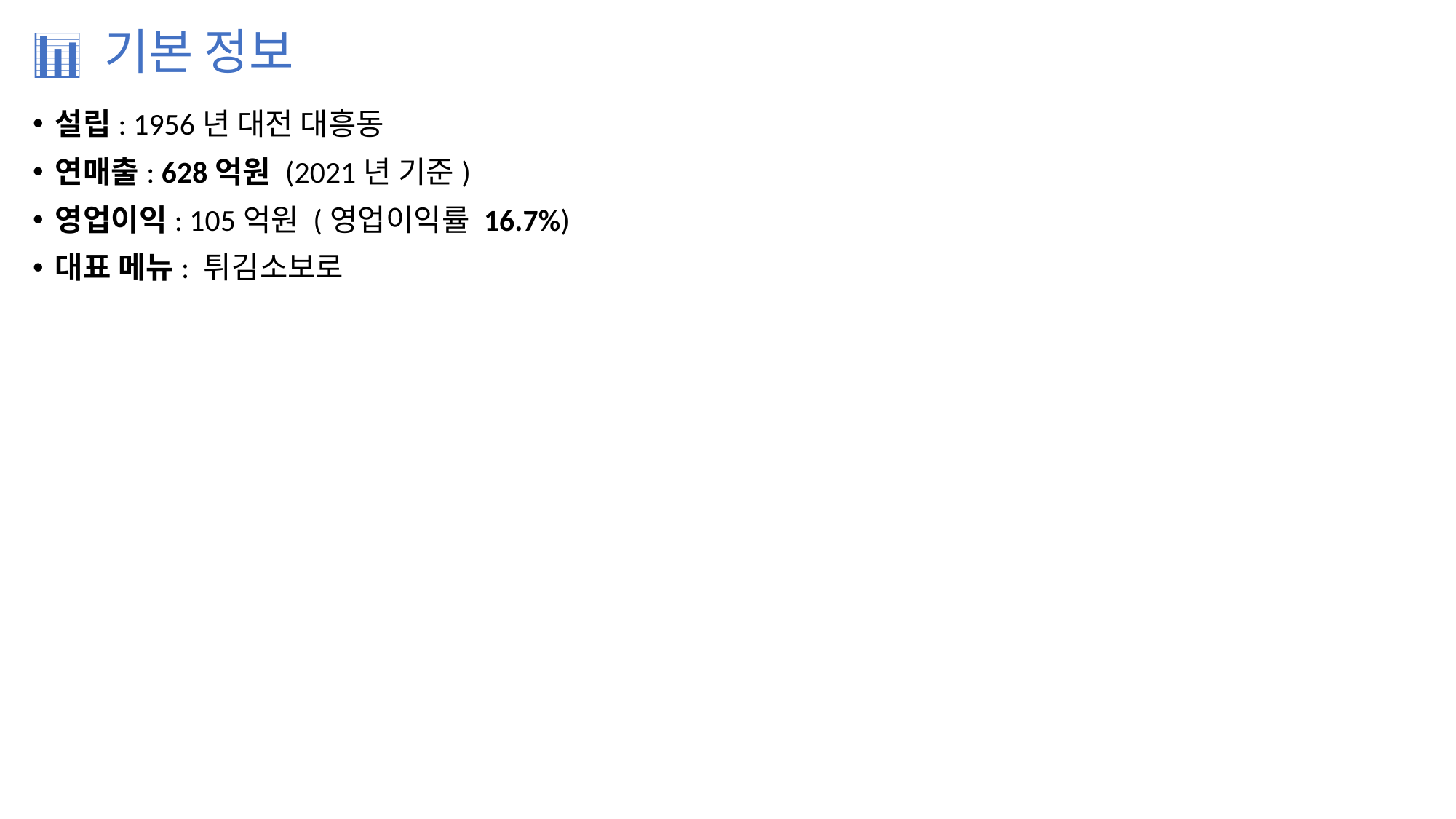

# 📊 기본 정보
설립: 1956년 대전 대흥동
연매출: 628억원 (2021년 기준)
영업이익: 105억원 (영업이익률 16.7%)
대표 메뉴: 튀김소보로